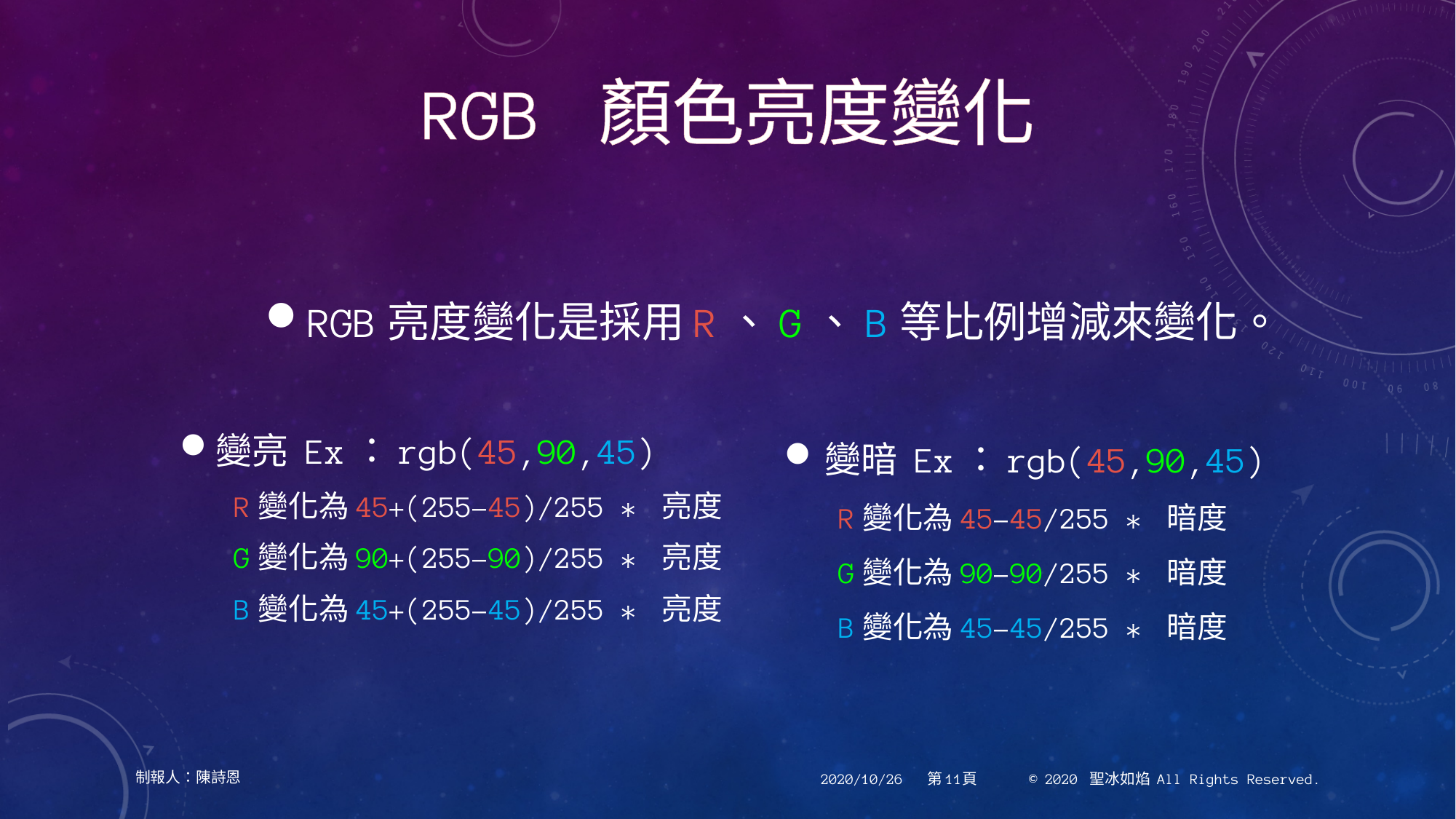

# RGB 顏色亮度變化
RGB亮度變化是採用R、G、B等比例增減來變化。

變亮 Ex：rgb(45,90,45)
R變化為45+(255-45)/255 * 亮度
G變化為90+(255-90)/255 * 亮度
B變化為45+(255-45)/255 * 亮度
變暗 Ex：rgb(45,90,45)
R變化為45-45/255 * 暗度
G變化為90-90/255 * 暗度
B變化為45-45/255 * 暗度

第11頁
制報人：陳詩恩
2020/10/26